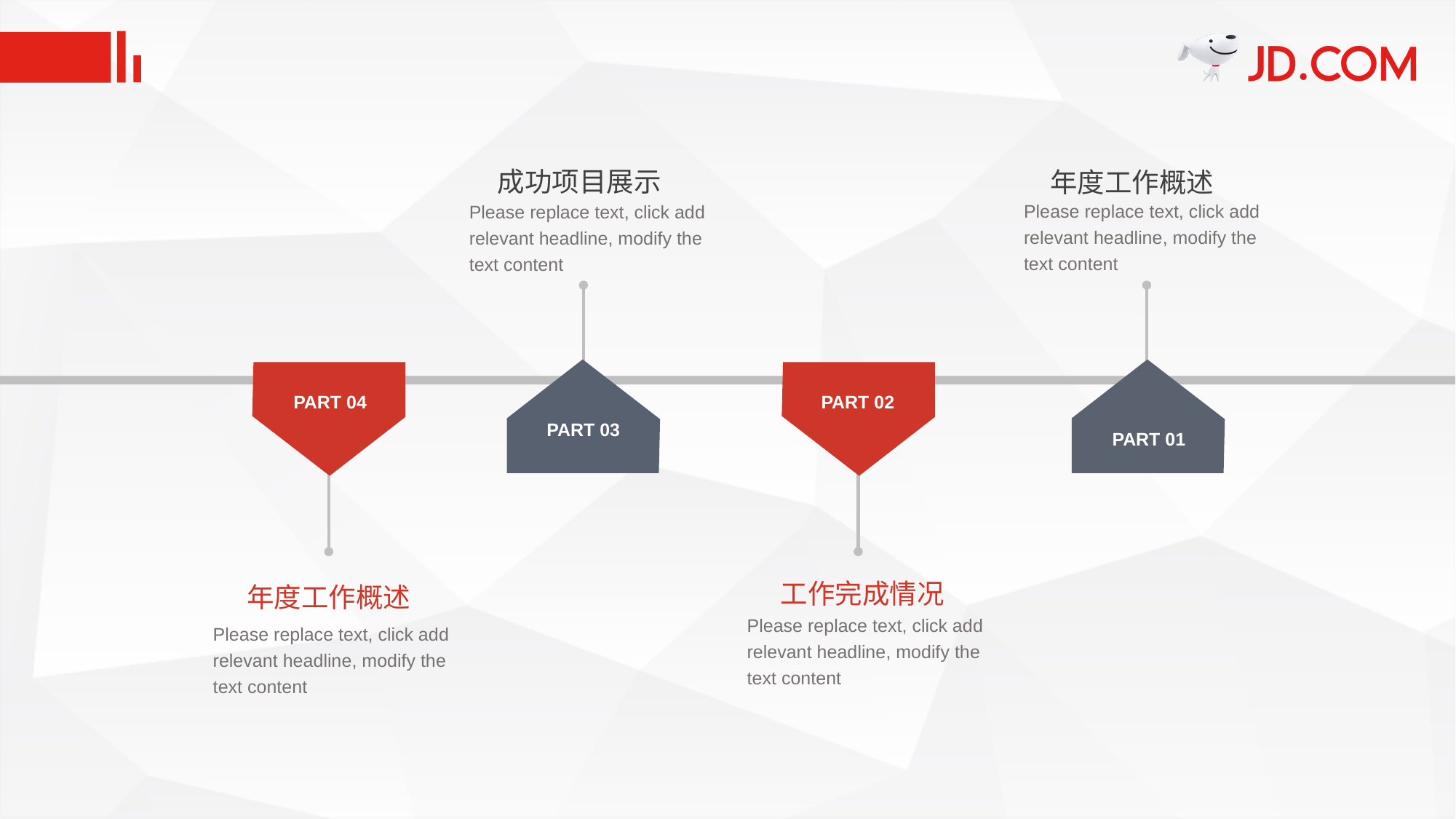

#
成功项目展示
年度工作概述
Please replace text, click add relevant headline, modify the text content
Please replace text, click add relevant headline, modify the text content

PART 03

PART 01

PART 04

PART 02

工作完成情况
年度工作概述
Please replace text, click add relevant headline, modify the text content
Please replace text, click add relevant headline, modify the text content